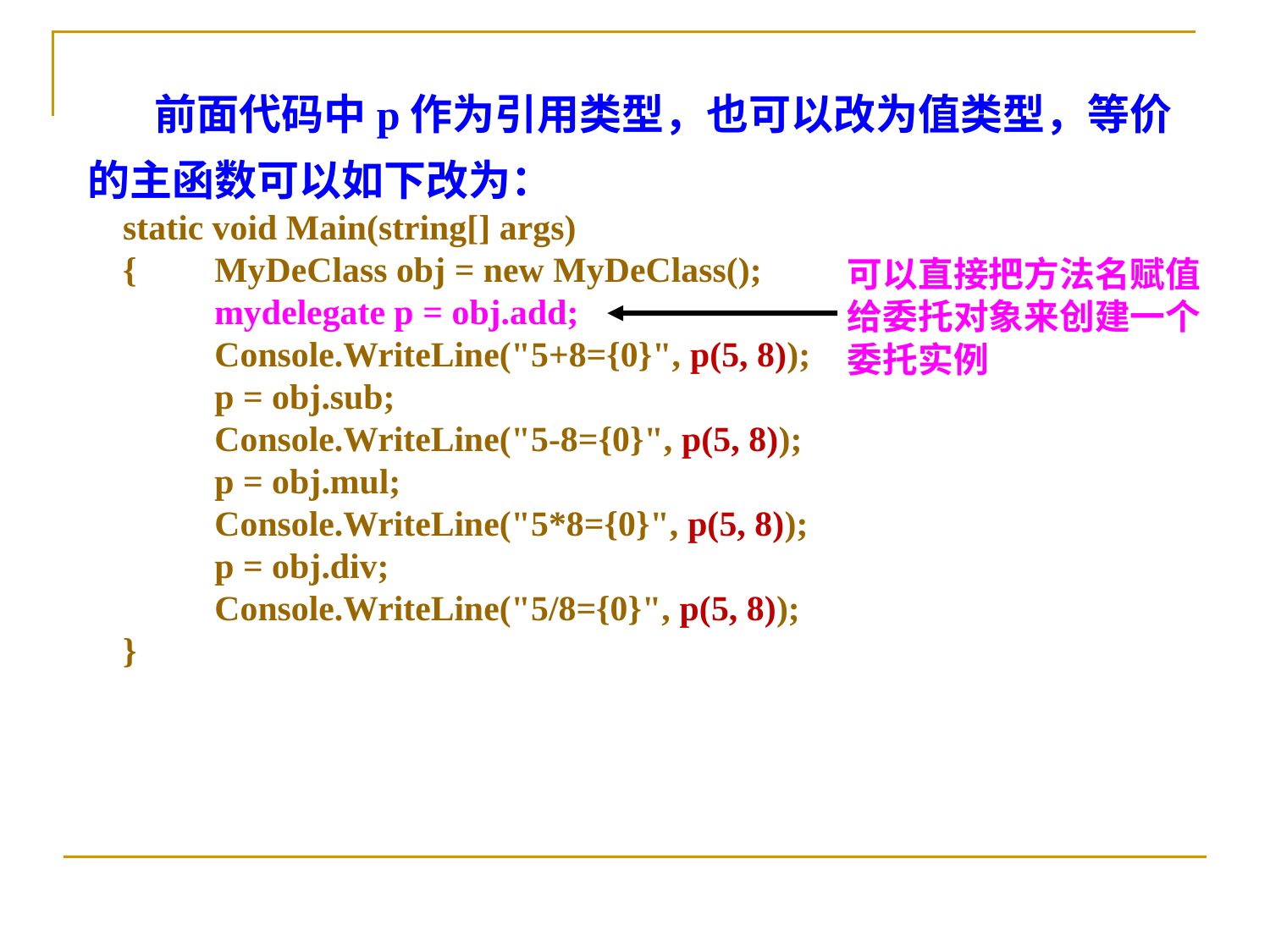

前面代码中p作为引用类型，也可以改为值类型，等价的主函数可以如下改为：
    static void Main(string[] args)
    {	MyDeClass obj = new MyDeClass();
    	mydelegate p = obj.add;
    	Console.WriteLine("5+8={0}", p(5, 8));
    	p = obj.sub;
    	Console.WriteLine("5-8={0}", p(5, 8));
    	p = obj.mul;
    	Console.WriteLine("5*8={0}", p(5, 8));
    	p = obj.div;
    	Console.WriteLine("5/8={0}", p(5, 8));
    }
可以直接把方法名赋值给委托对象来创建一个委托实例